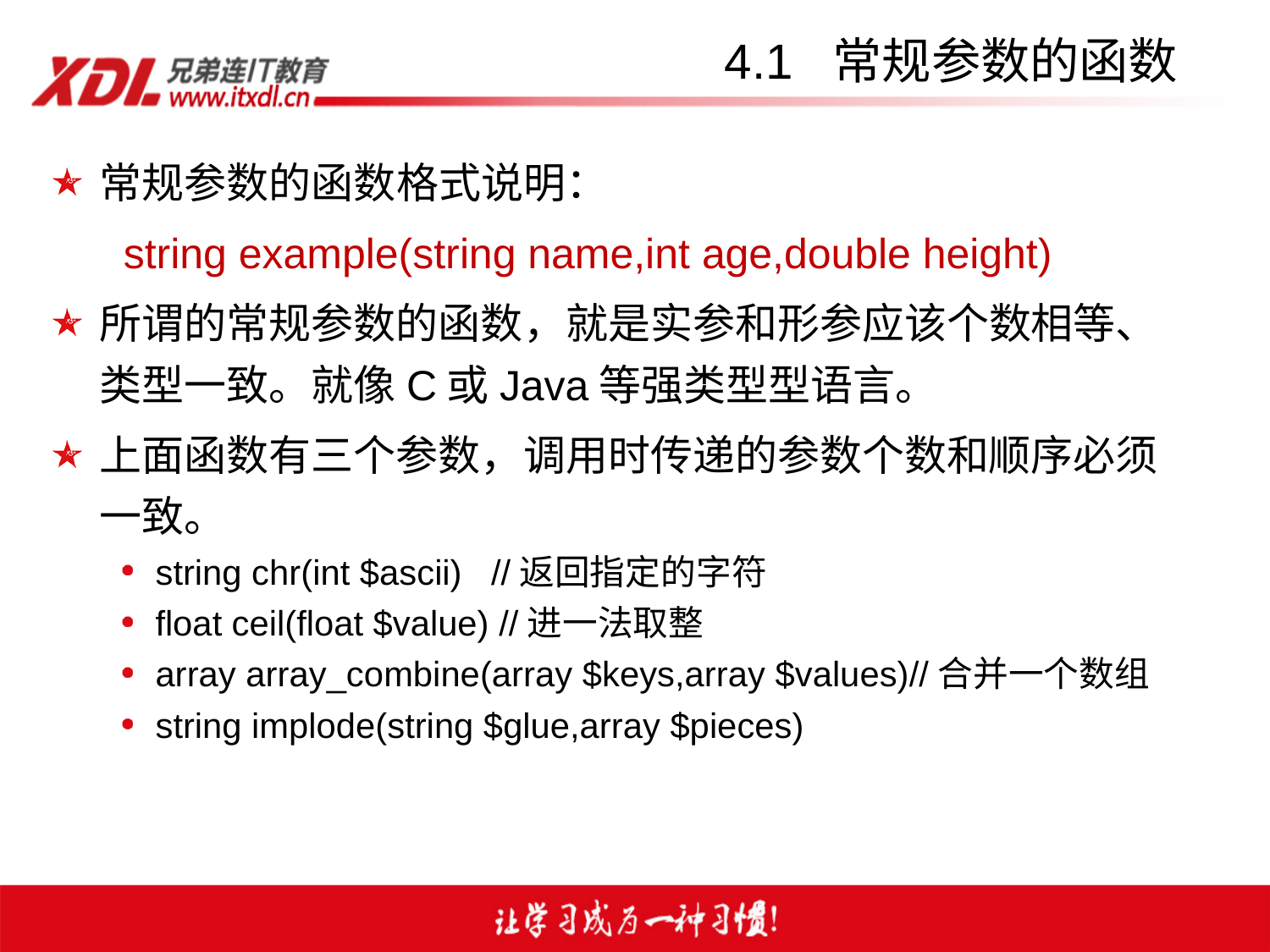

# 4.1  常规参数的函数
常规参数的函数格式说明：
	  string example(string name,int age,double height)
所谓的常规参数的函数，就是实参和形参应该个数相等、类型一致。就像C或Java等强类型型语言。
上面函数有三个参数，调用时传递的参数个数和顺序必须一致。
string chr(int $ascii)   //返回指定的字符
float ceil(float $value) //进一法取整
array array_combine(array $keys,array $values)//合并一个数组
string implode(string $glue,array $pieces)